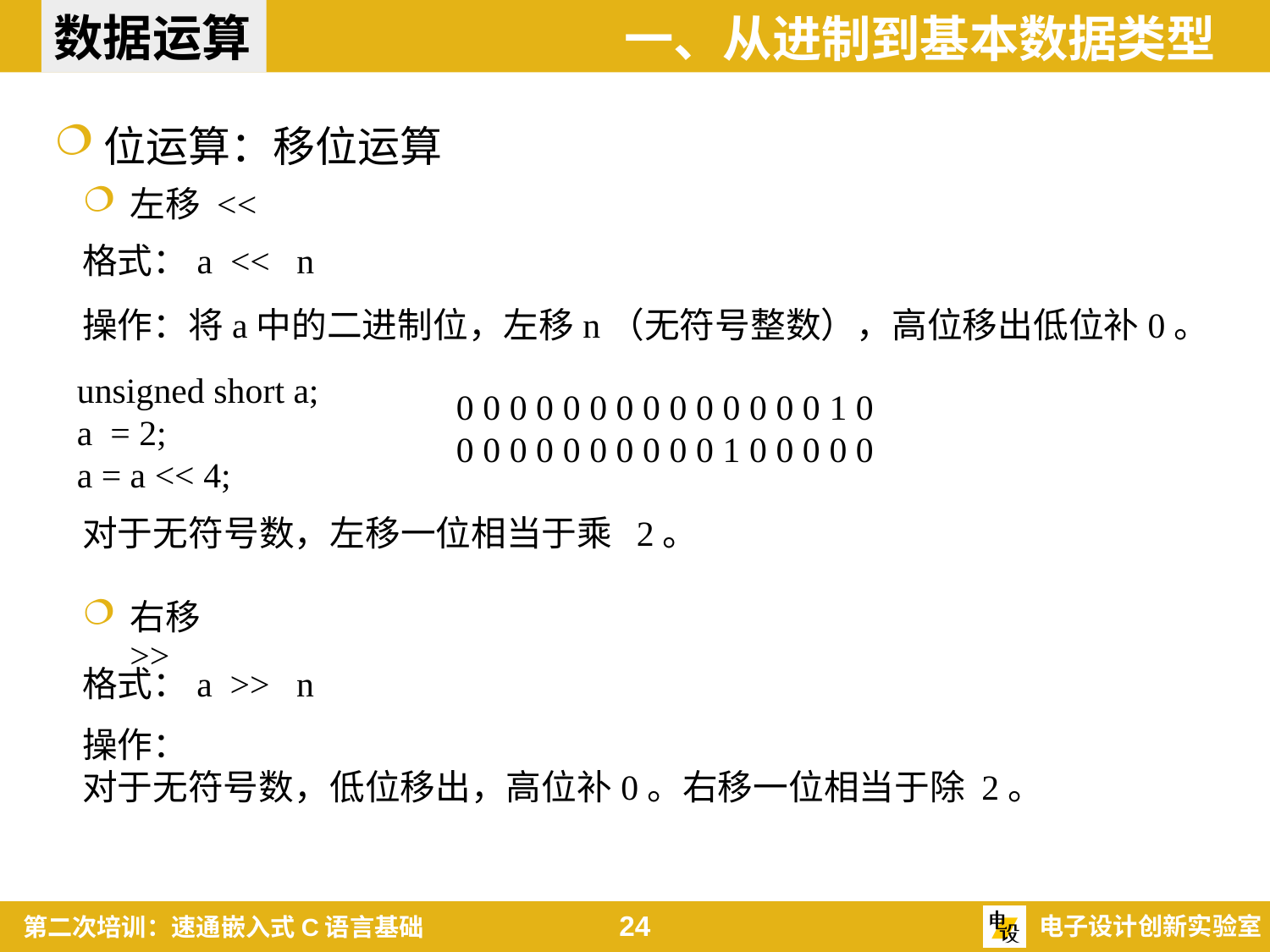

数据运算
一、从进制到基本数据类型
位运算：移位运算
左移 <<
格式：a  <<   n
操作：将a中的二进制位，左移n（无符号整数），高位移出低位补0。
unsigned short a;
a  = 2;
a = a << 4;
0 0 0 0 0 0 0 0 0 0 0 0 0 0 1 0
0 0 0 0 0 0 0 0 0 0 1 0 0 0 0 0
对于无符号数，左移一位相当于乘  2。
右移 >>
格式：a  >>   n
操作：
对于无符号数，低位移出，高位补0。右移一位相当于除 2。
24